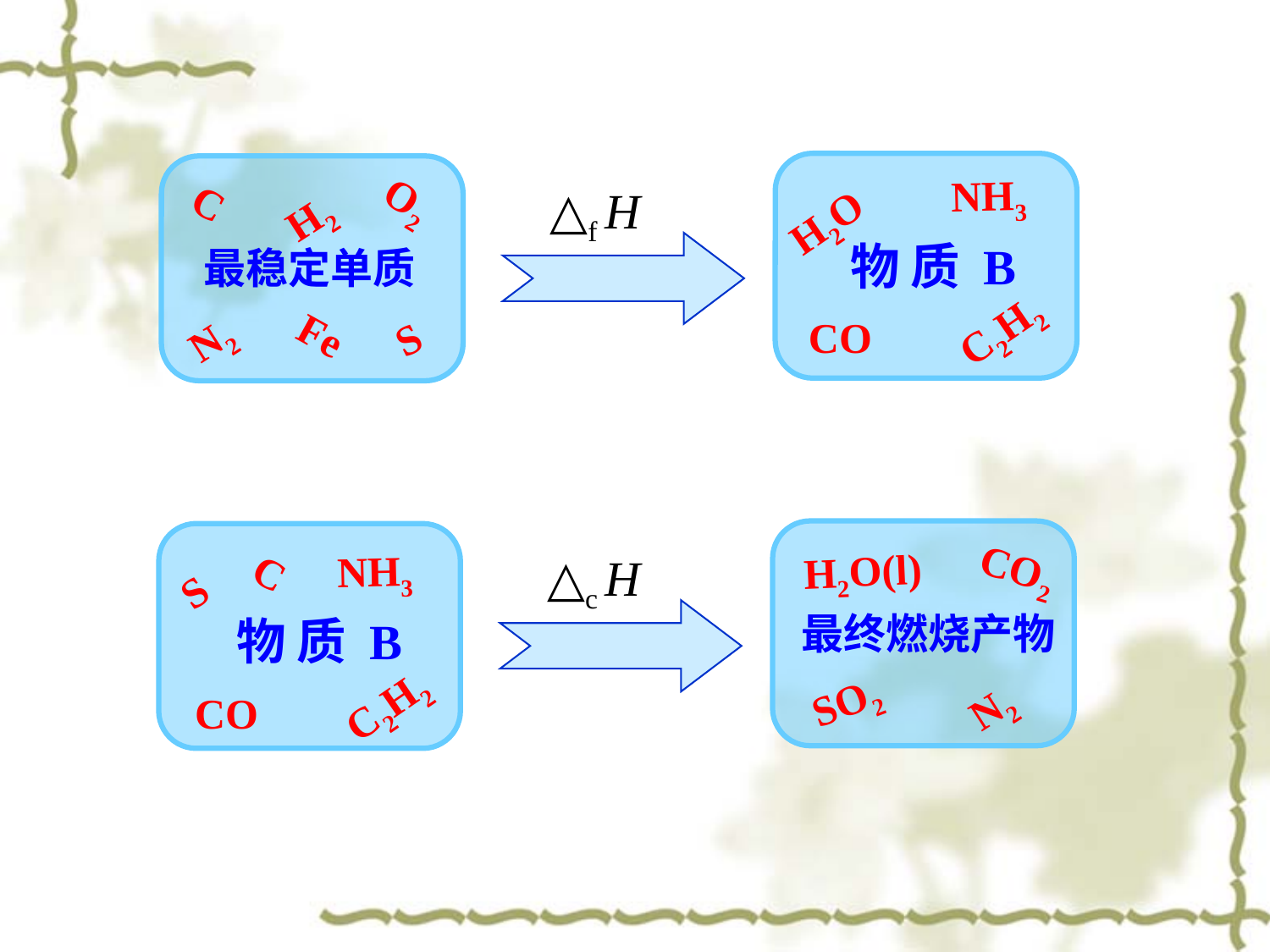

NH3
O2
C
△f H
H2
H2O
物 质 B

最稳定单质
C2H2
CO
S
N2
Fe

CO2
H2O(l)
NH3
C
△c H
S

最终燃烧产物
物 质 B
C2H2
SO2
N2
CO